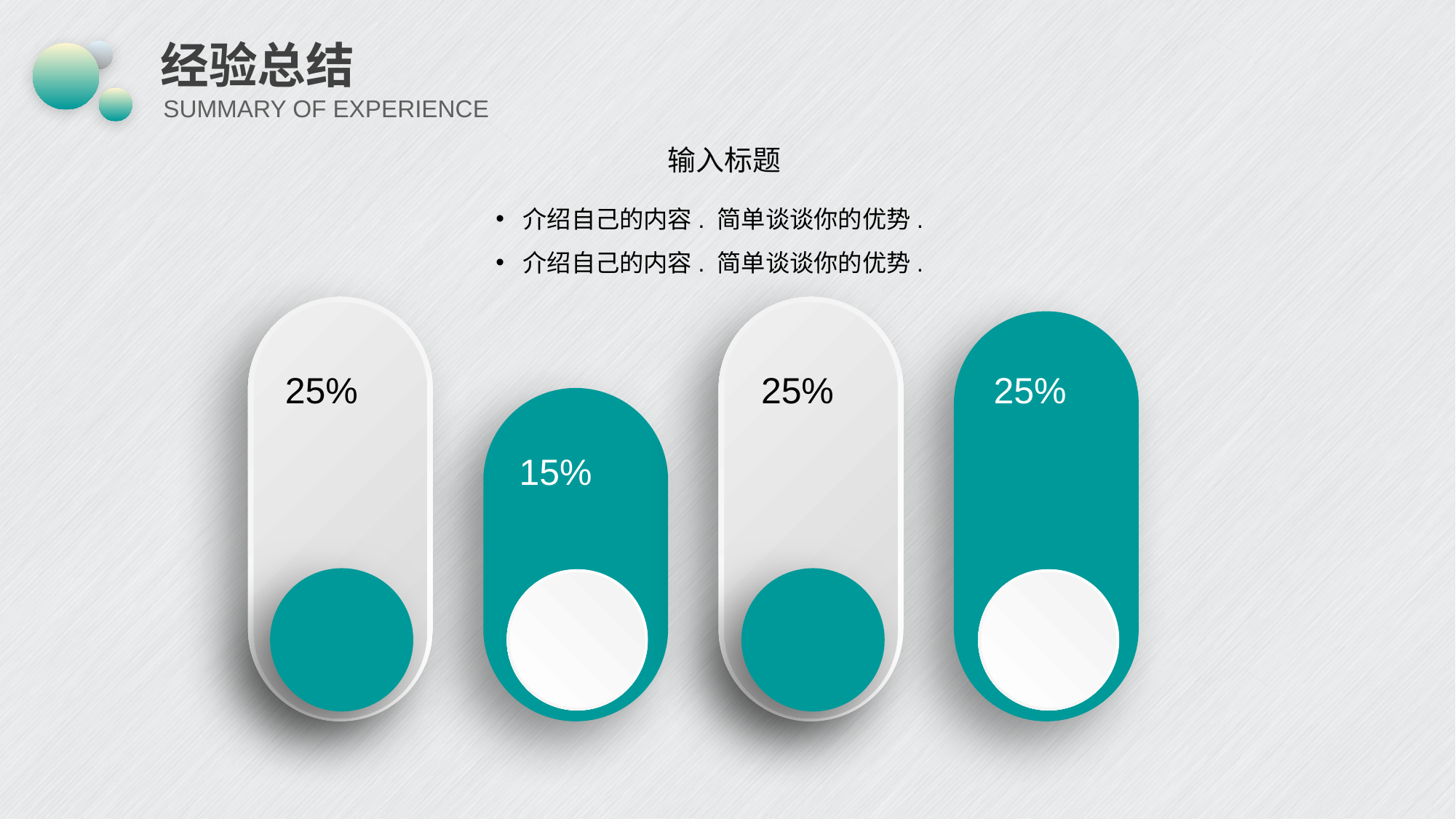

# 经验总结
SUMMARY OF EXPERIENCE
输入标题
介绍自己的内容. 简单谈谈你的优势.
介绍自己的内容. 简单谈谈你的优势.

25%
25%
25%

15%